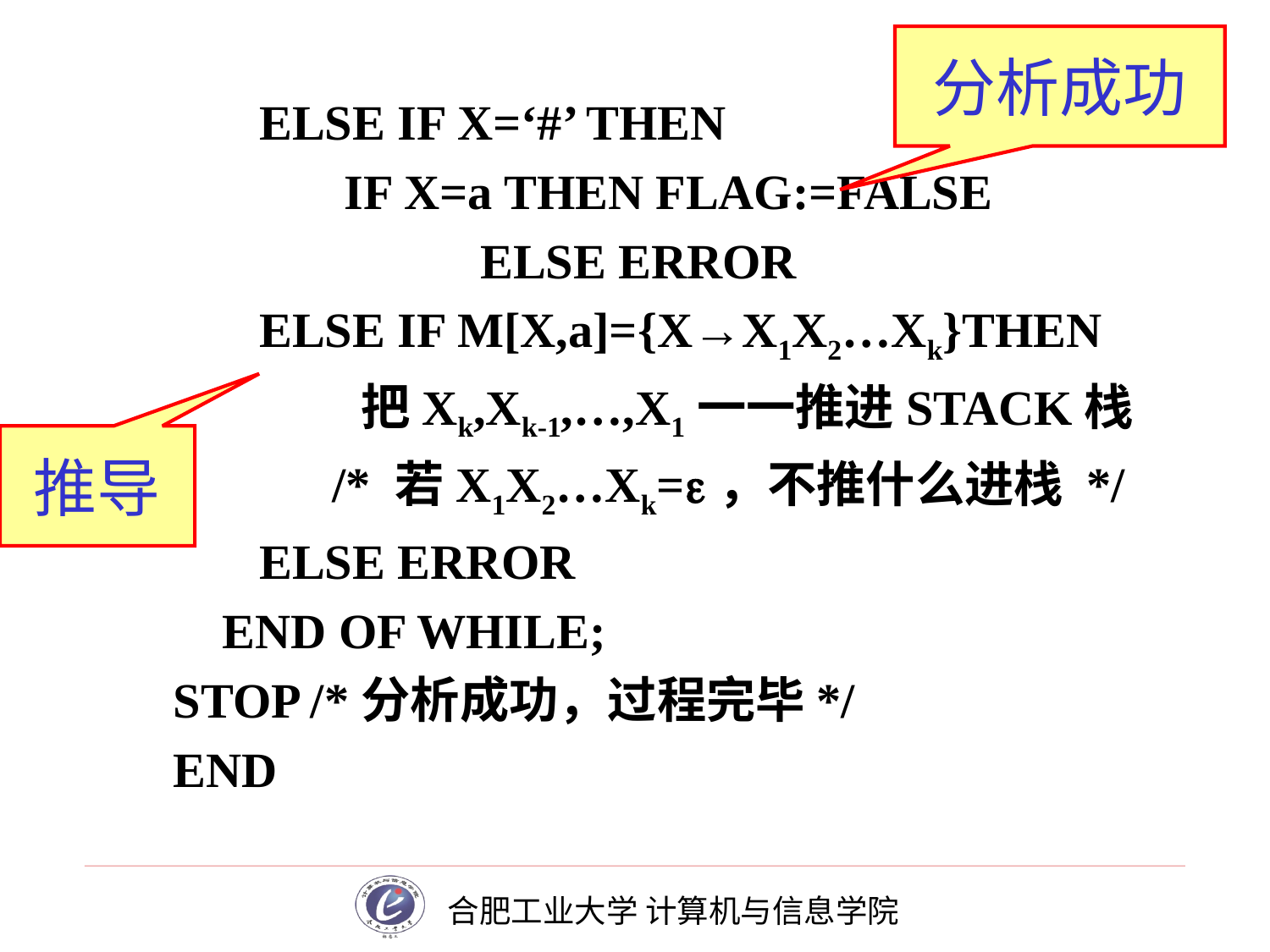

分析成功
# ELSE IF X=‘#’ THEN
	         IF X=a THEN FLAG:=FALSE
                         ELSE ERROR
       ELSE IF M[X,a]={X→X1X2…Xk}THEN
         	把Xk,Xk-1,…,X1一一推进STACK栈
	        /* 若X1X2…Xk=ε，不推什么进栈 */
       ELSE ERROR
    END OF WHILE;
STOP /*分析成功，过程完毕*/
END
推导